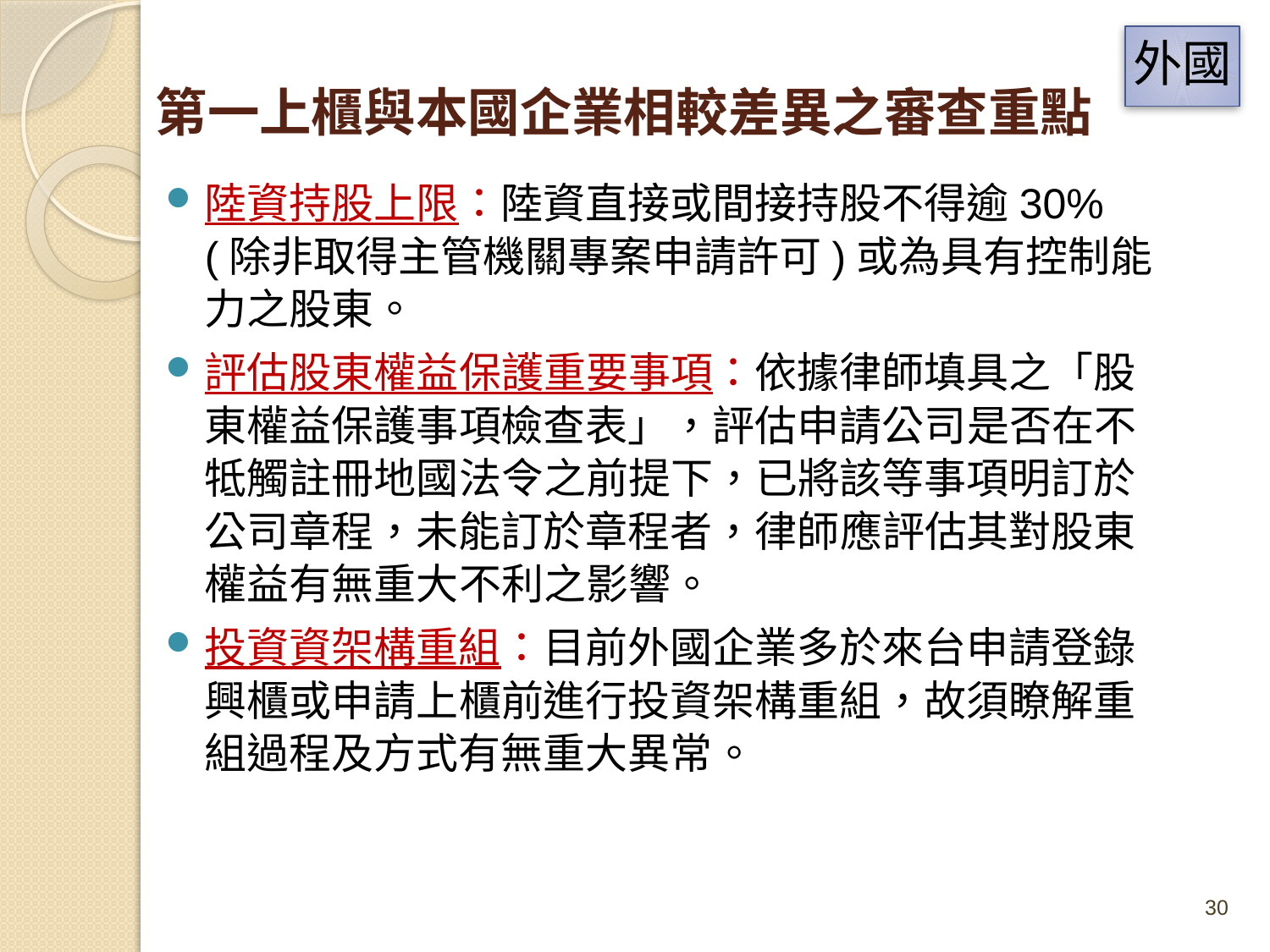

外國
# 第一上櫃與本國企業相較差異之審查重點
陸資持股上限：陸資直接或間接持股不得逾30%(除非取得主管機關專案申請許可)或為具有控制能力之股東。
評估股東權益保護重要事項：依據律師填具之「股東權益保護事項檢查表」，評估申請公司是否在不牴觸註冊地國法令之前提下，已將該等事項明訂於公司章程，未能訂於章程者，律師應評估其對股東權益有無重大不利之影響。
投資資架構重組：目前外國企業多於來台申請登錄興櫃或申請上櫃前進行投資架構重組，故須瞭解重組過程及方式有無重大異常。
30